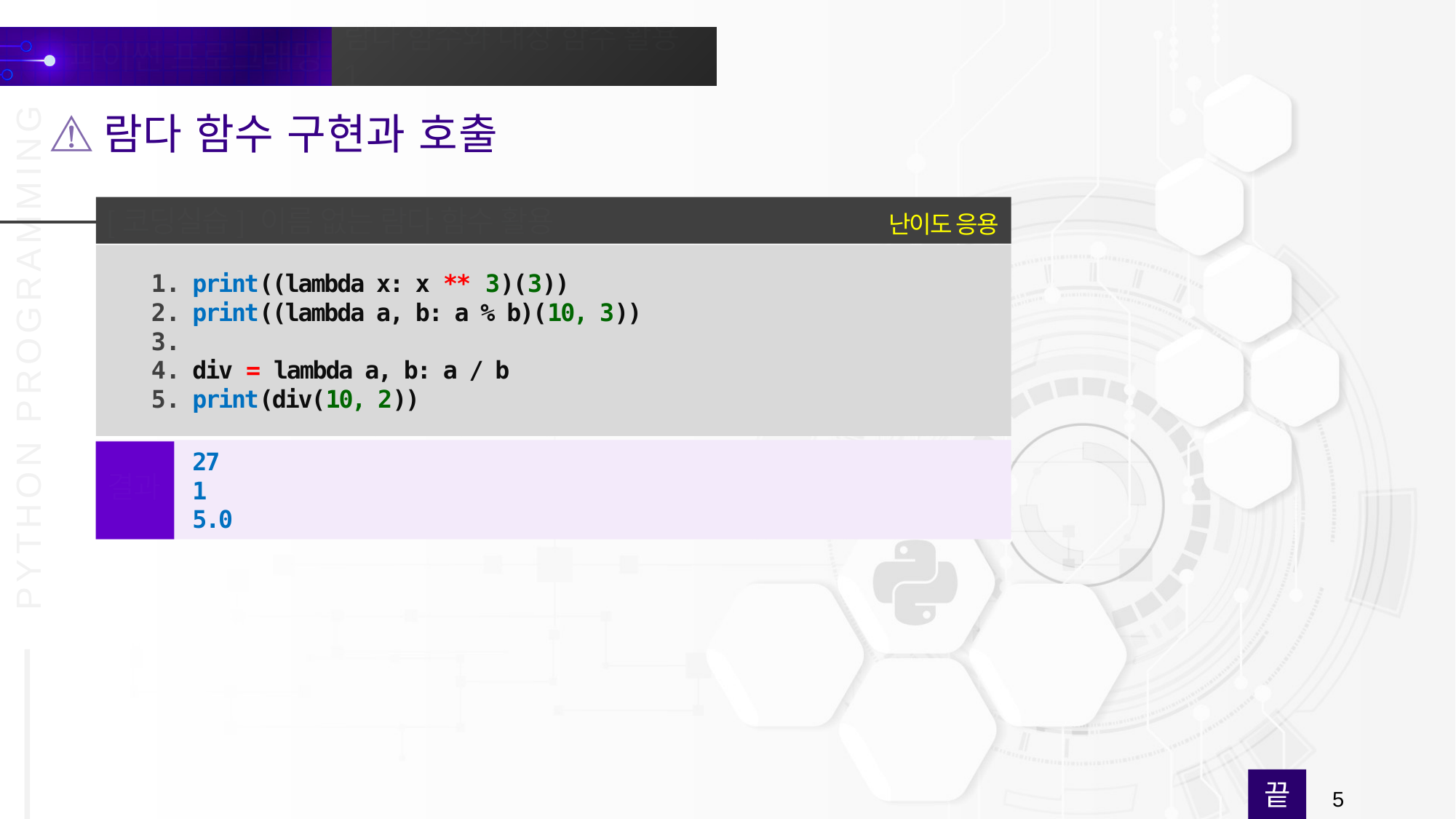

람다 함수 구현과 호출

[코딩실습] 이름 없는 람다 함수 활용
난이도 응용
print((lambda x: x ** 3)(3))
print((lambda a, b: a % b)(10, 3))

div = lambda a, b: a / b
print(div(10, 2))
27
1
5.0

결과
끝
5